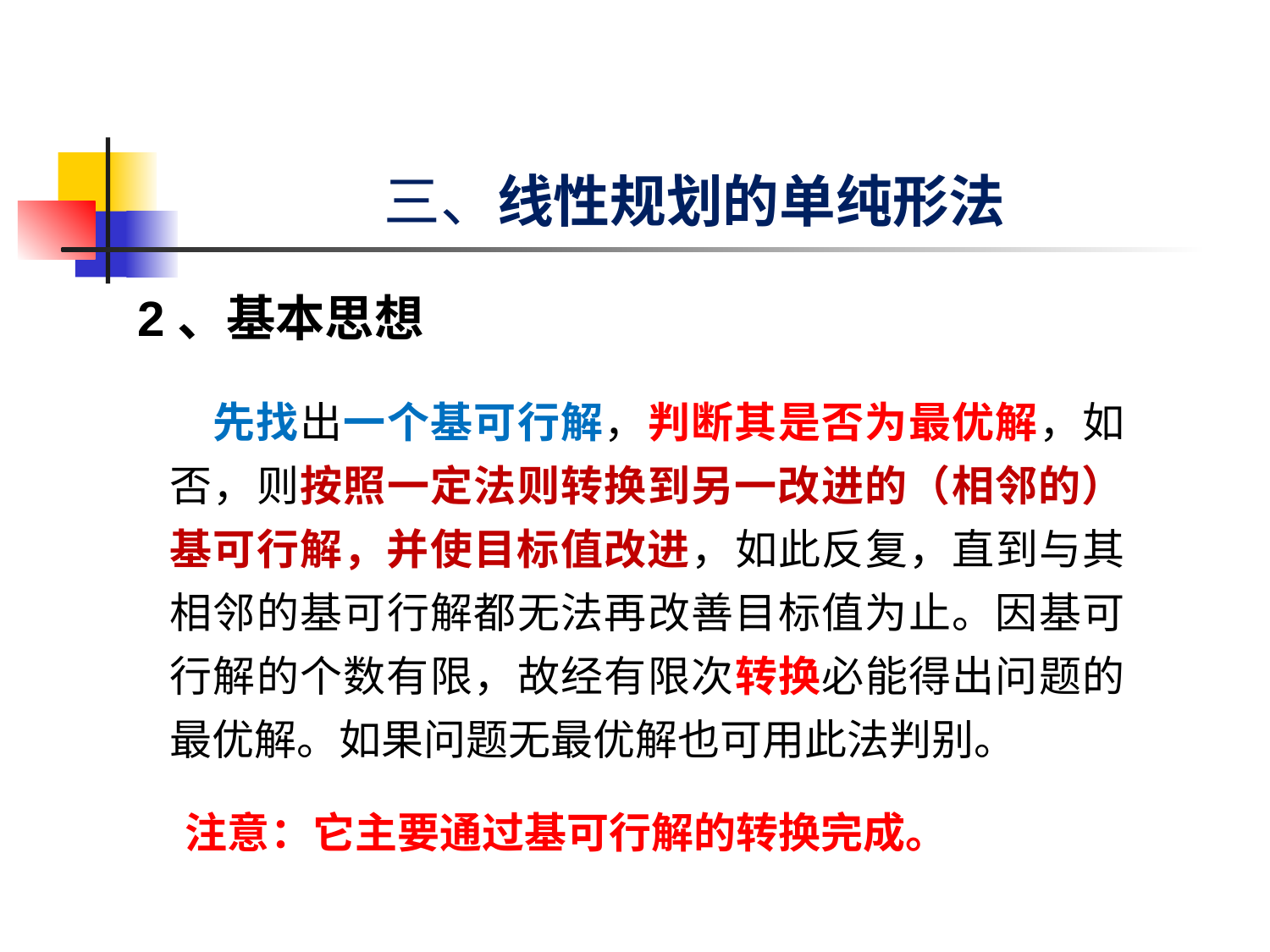

# 三、线性规划的单纯形法
2、基本思想
   先找出一个基可行解，判断其是否为最优解，如否，则按照一定法则转换到另一改进的（相邻的）基可行解，并使目标值改进，如此反复，直到与其相邻的基可行解都无法再改善目标值为止。因基可行解的个数有限，故经有限次转换必能得出问题的最优解。如果问题无最优解也可用此法判别。

注意：它主要通过基可行解的转换完成。